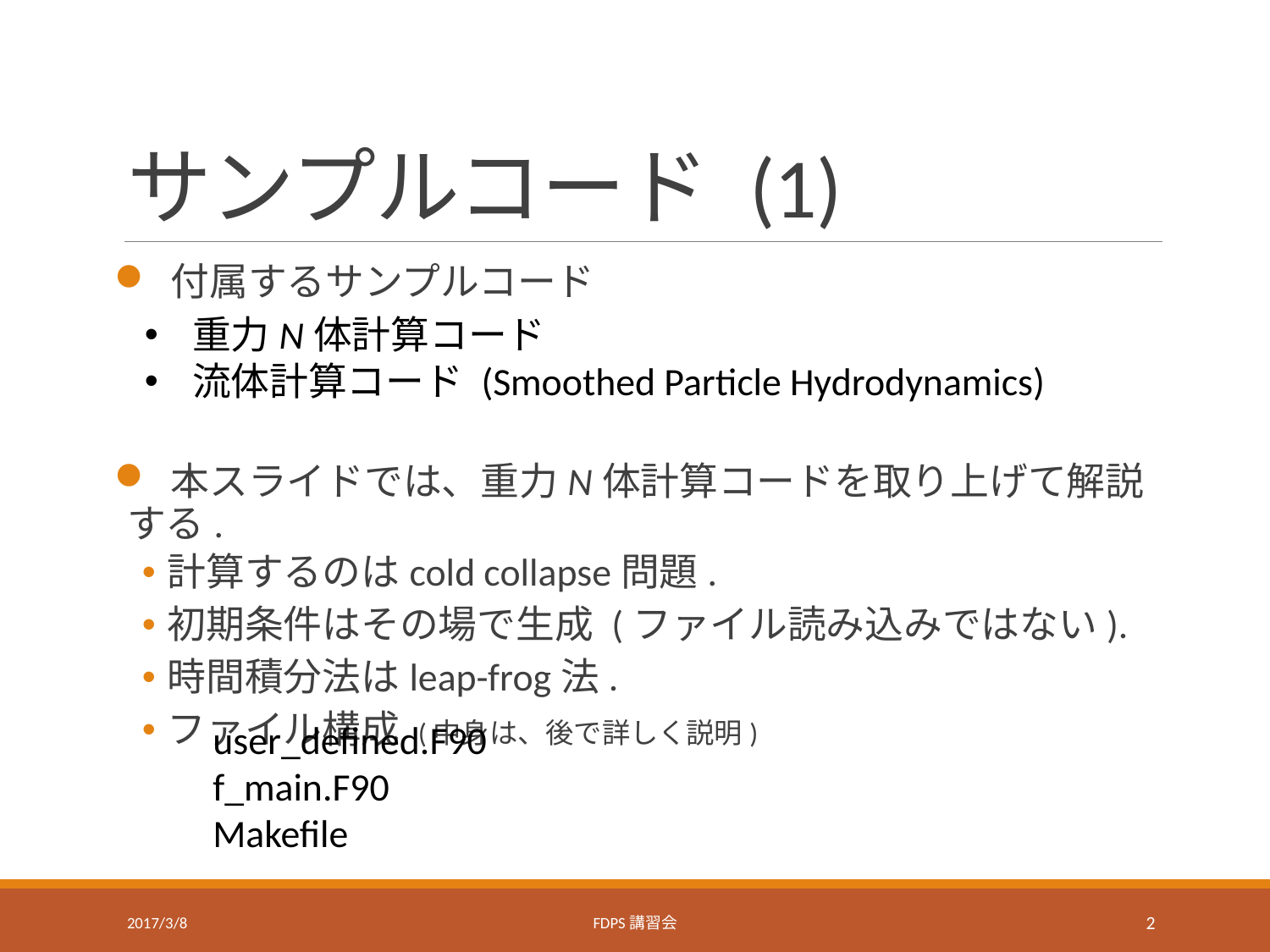

# サンプルコード (1)
 付属するサンプルコード

 本スライドでは、重力N体計算コードを取り上げて解説する.
計算するのはcold collapse問題.
初期条件はその場で生成 (ファイル読み込みではない).
時間積分法はleap-frog法.
ファイル構成 (中身は、後で詳しく説明)
重力N体計算コード
流体計算コード (Smoothed Particle Hydrodynamics)
user_defined.F90
f_main.F90
Makefile
2017/3/8
FDPS講習会
2